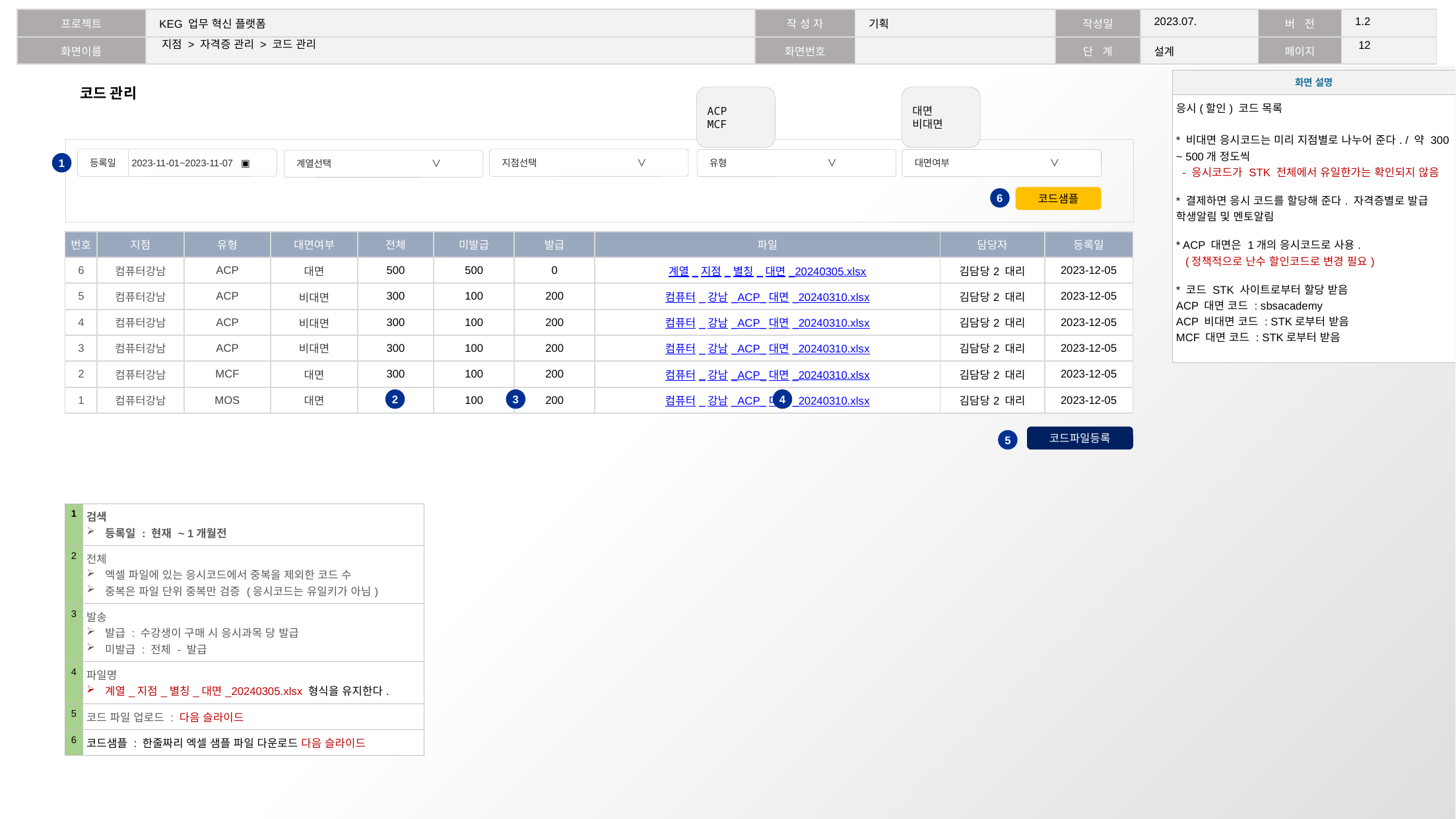

12
지점 > 자격증 관리 > 코드 관리

| 화면 설명 |
| --- |
| 응시(할인) 코드 목록 \* 비대면 응시코드는 미리 지점별로 나누어 준다. / 약 300 ~ 500개 정도씩 - 응시코드가 STK 전체에서 유일한가는 확인되지 않음 \* 결제하면 응시 코드를 할당해 준다. 자격증별로 발급 학생알림 및 멘토알림 \* ACP 대면은 1개의 응시코드로 사용. (정책적으로 난수 할인코드로 변경 필요) \* 코드 STK 사이트로부터 할당 받음 ACP 대면 코드 : sbsacademy ACP 비대면 코드 : STK로부터 받음 MCF 대면 코드 : STK로부터 받음 |
코드 관리
ACP
MCF
대면
비대면

등록일     2023-11-01~2023-11-07   ▣
지점선택                                      ∨
유형                                      ∨
대면여부                                      ∨
계열선택                                      ∨
1
코드샘플
6
| 번호 | 지점 | 유형 | 대면여부 | 전체 | 미발급 | 발급 | 파일 | 담당자 | 등록일 |
| --- | --- | --- | --- | --- | --- | --- | --- | --- | --- |
| 6 | 컴퓨터강남 | ACP | 대면 | 500 | 500 | 0 | 계열\_지점\_별칭\_대면\_20240305.xlsx | 김담당2 대리 | 2023-12-05 |
| 5 | 컴퓨터강남 | ACP | 비대면 | 300 | 100 | 200 | 컴퓨터\_강남\_ACP\_대면\_20240310.xlsx | 김담당2 대리 | 2023-12-05 |
| 4 | 컴퓨터강남 | ACP | 비대면 | 300 | 100 | 200 | 컴퓨터\_강남\_ACP\_대면\_20240310.xlsx | 김담당2 대리 | 2023-12-05 |
| 3 | 컴퓨터강남 | ACP | 비대면 | 300 | 100 | 200 | 컴퓨터\_강남\_ACP\_대면\_20240310.xlsx | 김담당2 대리 | 2023-12-05 |
| 2 | 컴퓨터강남 | MCF | 대면 | 300 | 100 | 200 | 컴퓨터\_강남\_ACP\_대면\_20240310.xlsx | 김담당2 대리 | 2023-12-05 |
| 1 | 컴퓨터강남 | MOS | 대면 | 300 | 100 | 200 | 컴퓨터\_강남\_ACP\_대면\_20240310.xlsx | 김담당2 대리 | 2023-12-05 |
2
3
4
코드파일등록
5
| 1 | 검색 등록일 : 현재 ~ 1개월전 |
| --- | --- |
| 2 | 전체 엑셀 파일에 있는 응시코드에서 중복을 제외한 코드 수 중복은 파일 단위 중복만 검증 (응시코드는 유일키가 아님) |
| 3 | 발송 발급 : 수강생이 구매 시 응시과목 당 발급 미발급 : 전체 - 발급 |
| 4 | 파일명 계열\_지점\_별칭\_대면\_20240305.xlsx 형식을 유지한다. |
| 5 | 코드 파일 업로드 : 다음 슬라이드 |
| 6 | 코드샘플 : 한줄짜리 엑셀 샘플 파일 다운로드 다음 슬라이드 |